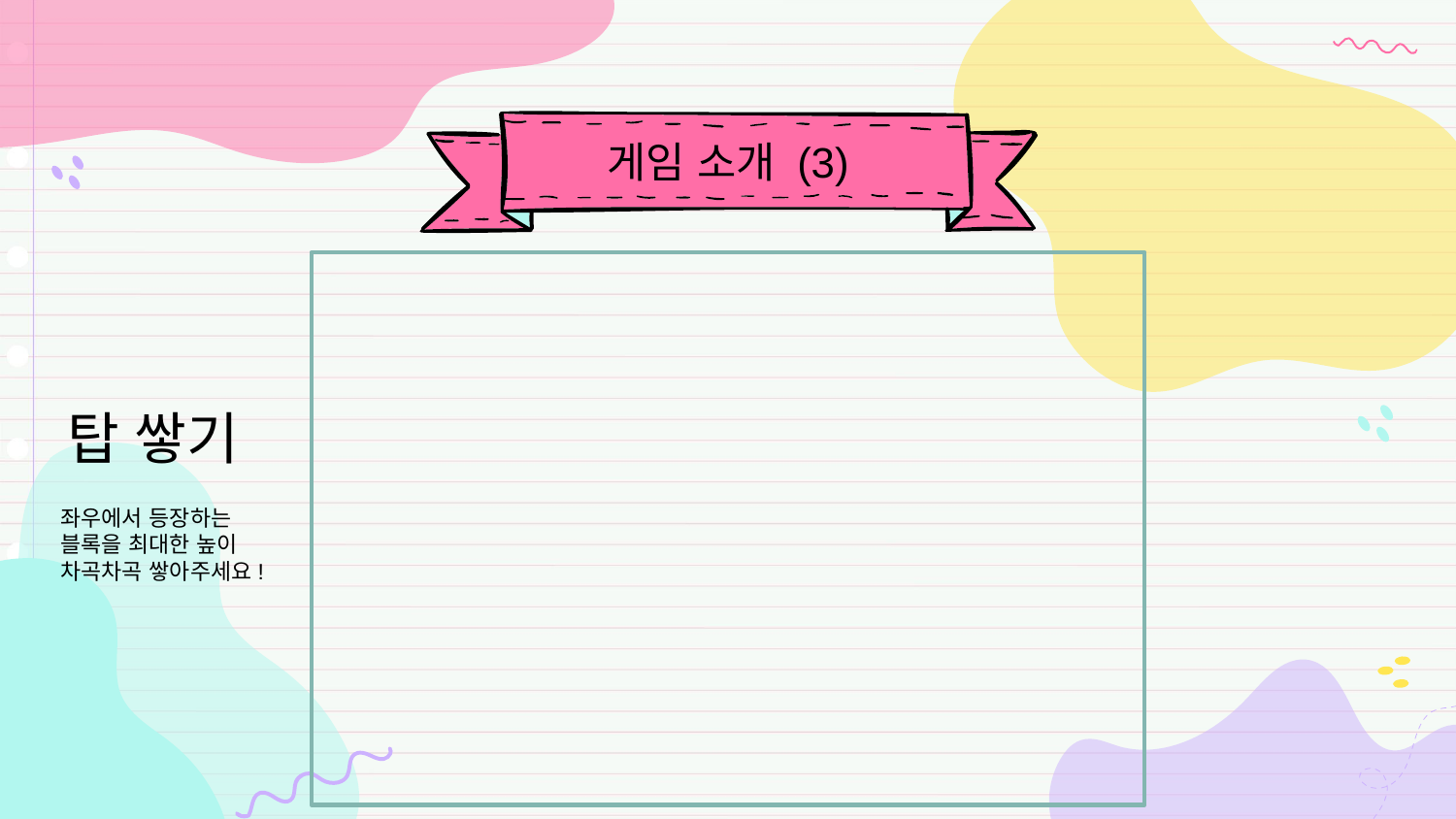

# 게임 소개 (3)

탑 쌓기
좌우에서 등장하는
블록을 최대한 높이
차곡차곡 쌓아주세요!